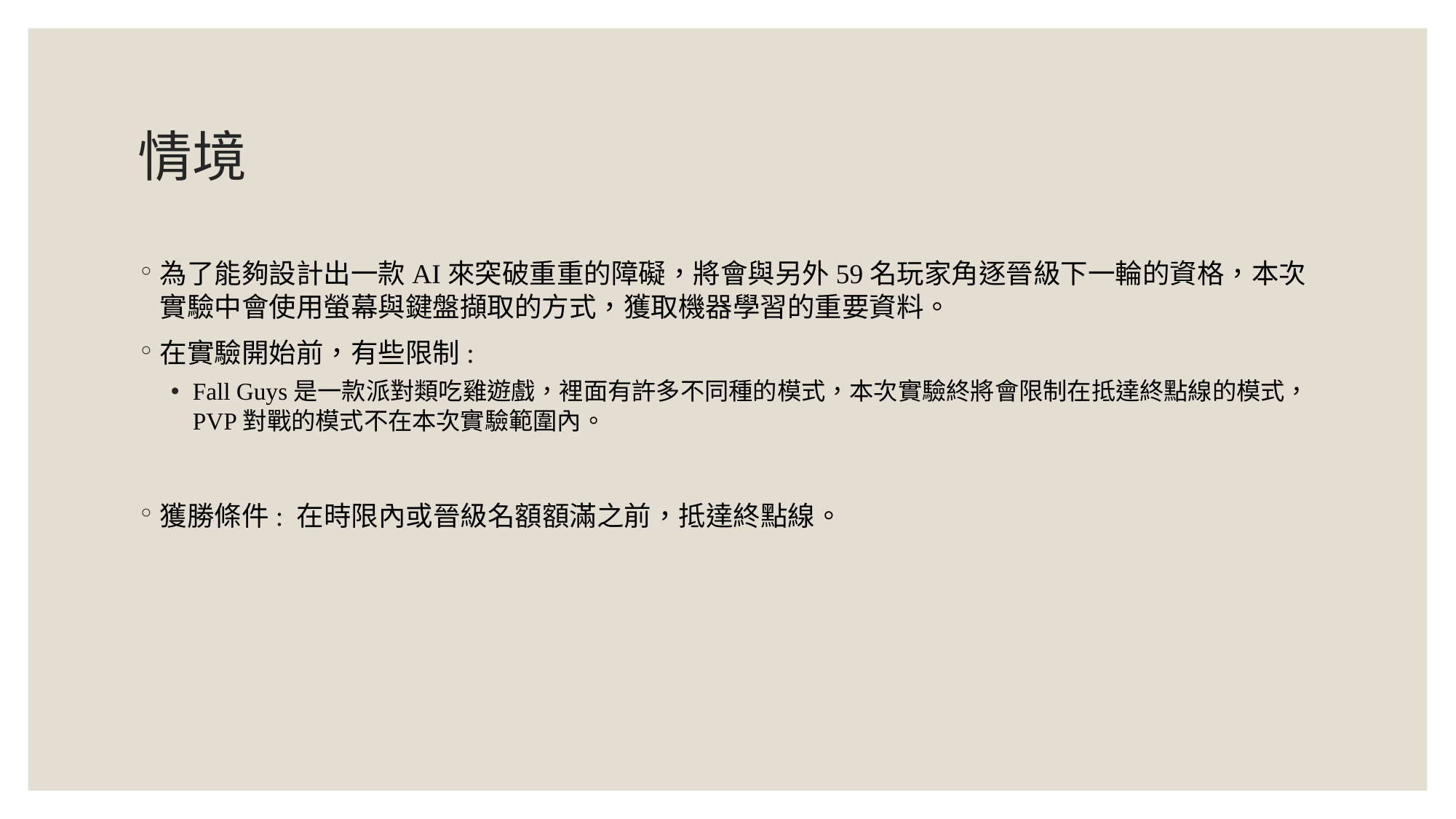

# 情境
為了能夠設計出一款AI來突破重重的障礙，將會與另外59名玩家角逐晉級下一輪的資格，本次實驗中會使用螢幕與鍵盤擷取的方式，獲取機器學習的重要資料。
在實驗開始前，有些限制:
Fall Guys是一款派對類吃雞遊戲，裡面有許多不同種的模式，本次實驗終將會限制在抵達終點線的模式，PVP對戰的模式不在本次實驗範圍內。

獲勝條件: 在時限內或晉級名額額滿之前，抵達終點線。